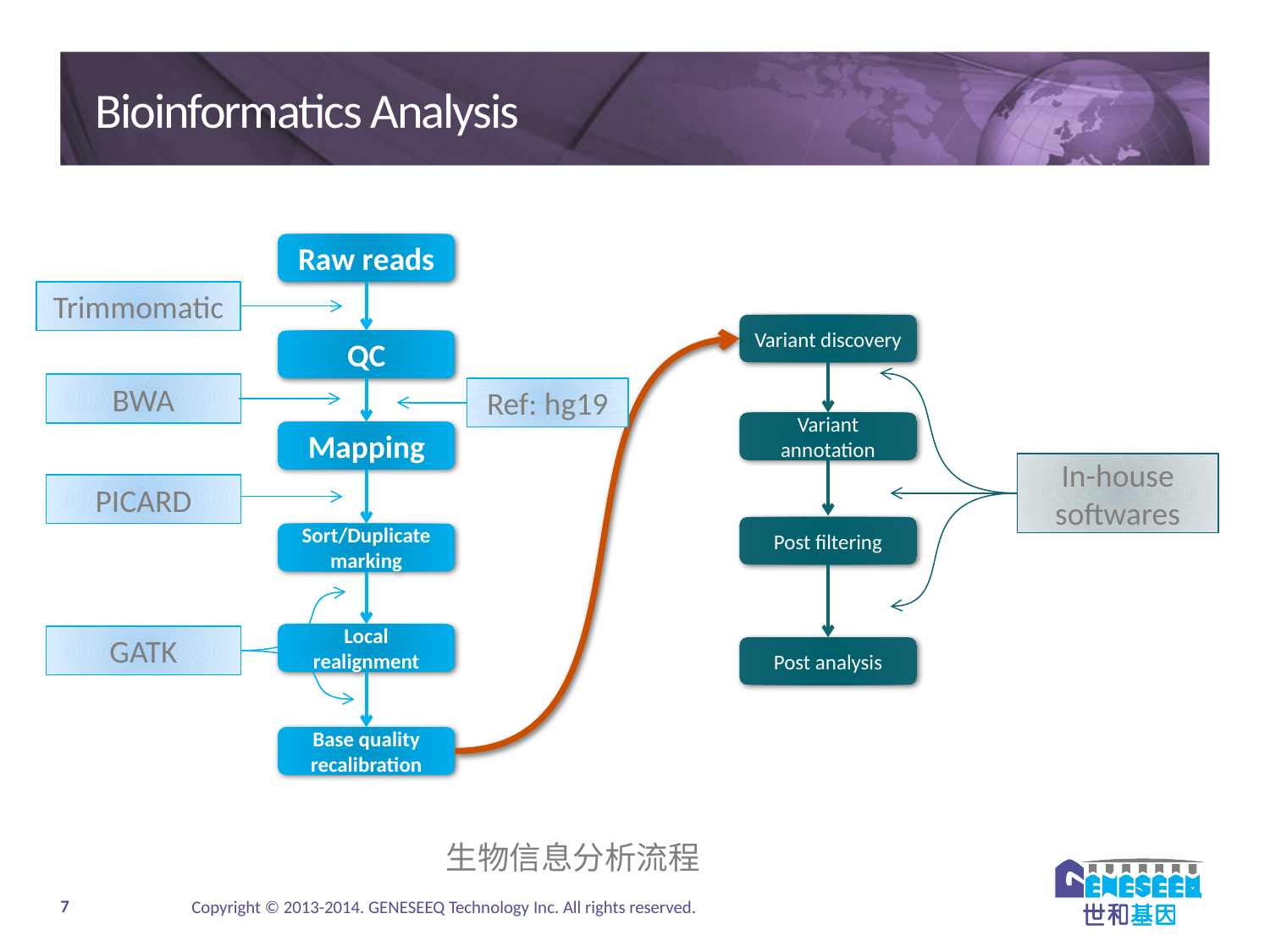

# Bioinformatics Analysis
Raw reads
Trimmomatic
Variant discovery
QC
BWA
Ref: hg19
Variant annotation
Mapping
In-house softwares
PICARD
Post filtering
Sort/Duplicate marking
Local realignment
GATK
Post analysis
Base quality recalibration
生物信息分析流程
Copyright © 2013-2014. GENESEEQ Technology Inc. All rights reserved.
7